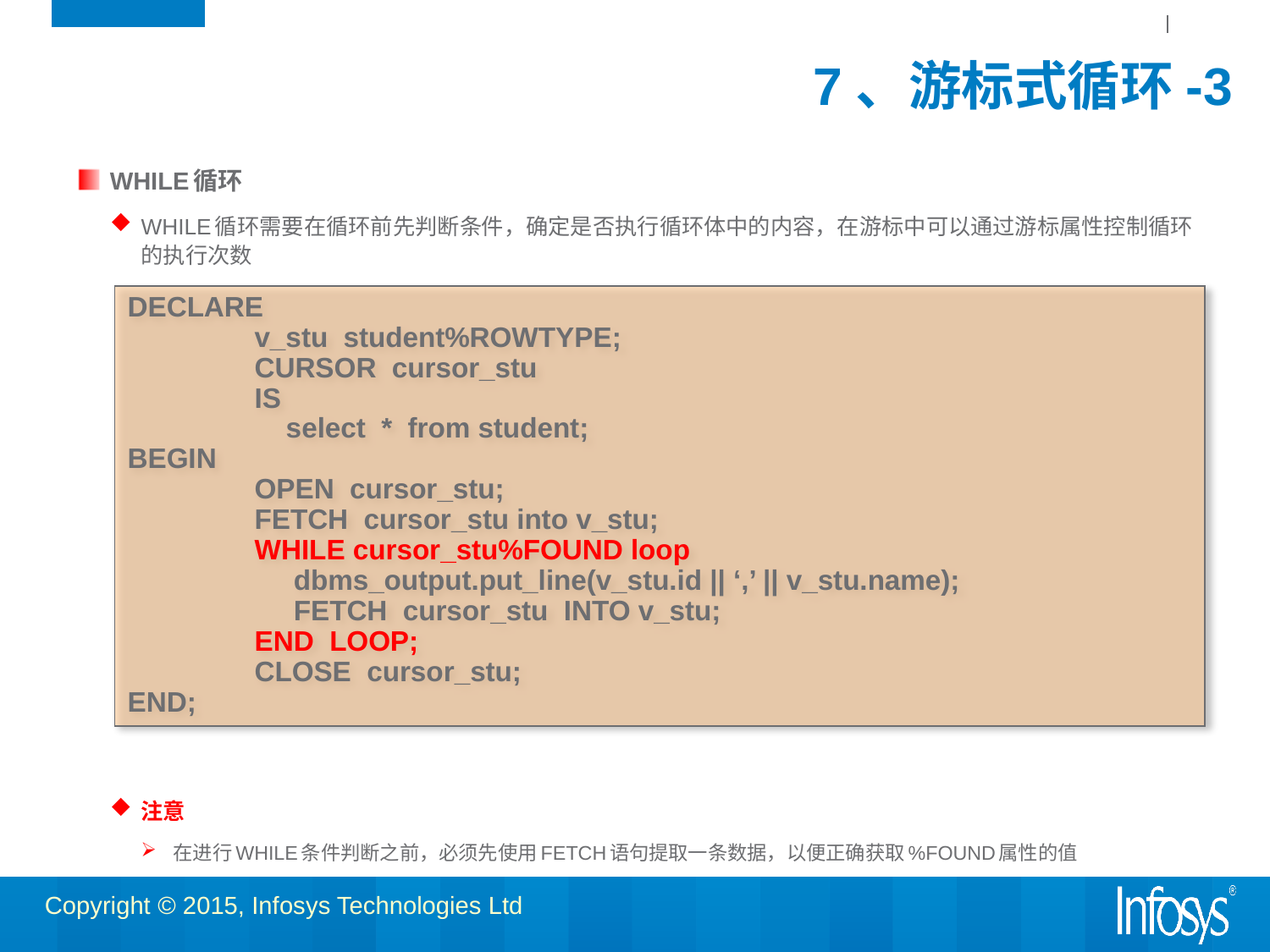

# 7、游标式循环-3
WHILE循环
WHILE循环需要在循环前先判断条件，确定是否执行循环体中的内容，在游标中可以通过游标属性控制循环的执行次数

注意
在进行WHILE条件判断之前，必须先使用FETCH语句提取一条数据，以便正确获取%FOUND属性的值
DECLARE
	v_stu  student%ROWTYPE;
	CURSOR  cursor_stu
	IS
    select  *  from student;
BEGIN
	OPEN  cursor_stu;
	FETCH  cursor_stu into v_stu;
	WHILE cursor_stu%FOUND loop
	     dbms_output.put_line(v_stu.id || ‘,’ || v_stu.name);
	     FETCH  cursor_stu  INTO v_stu;
 	END  LOOP;
	CLOSE  cursor_stu;
END;